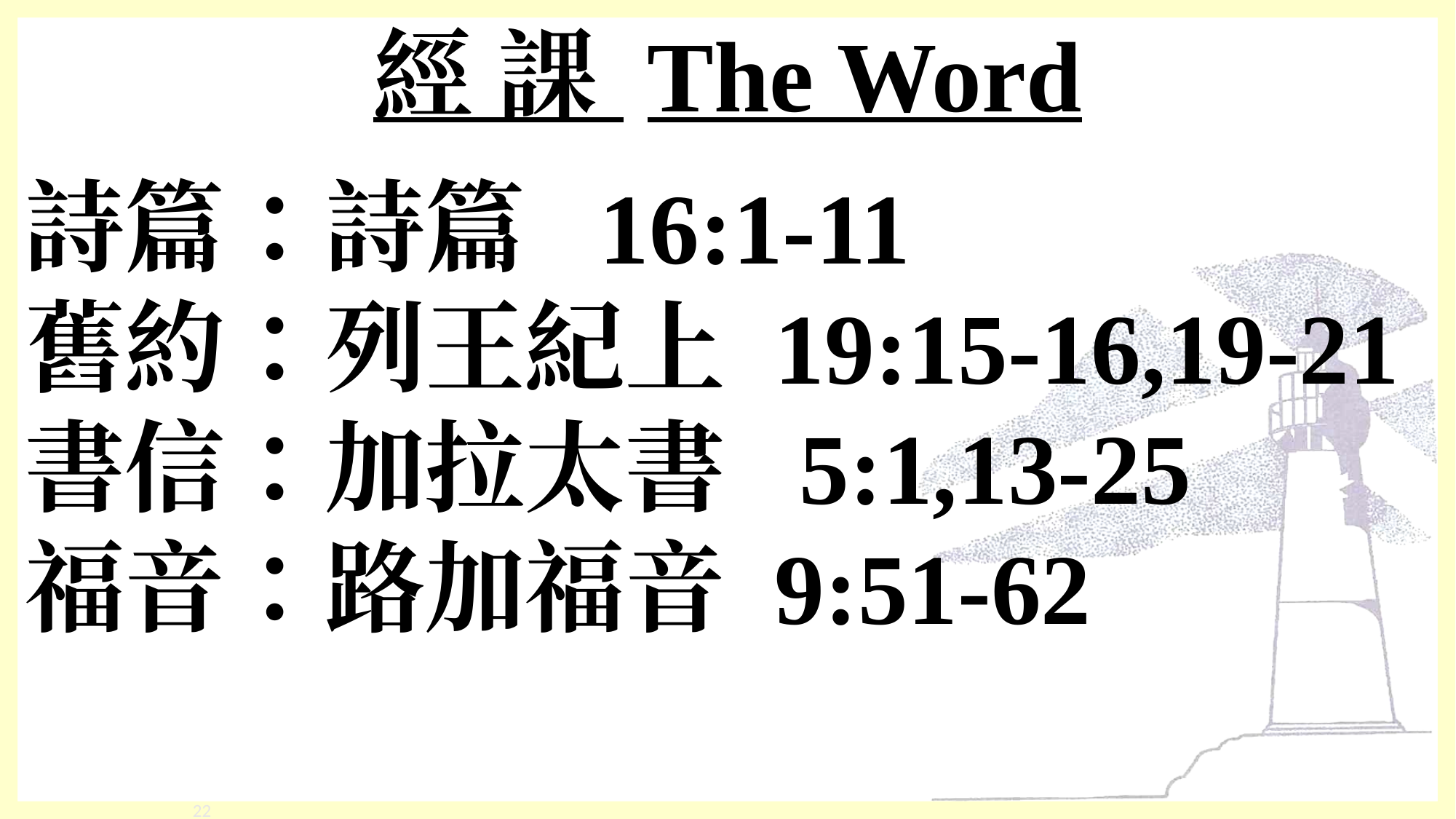

# 經 課 The Word
詩篇：詩篇  16:1-11
舊約：列王紀上 19:15-16,19-21
書信：加拉太書  5:1,13-25
福音：路加福音 9:51-62
22